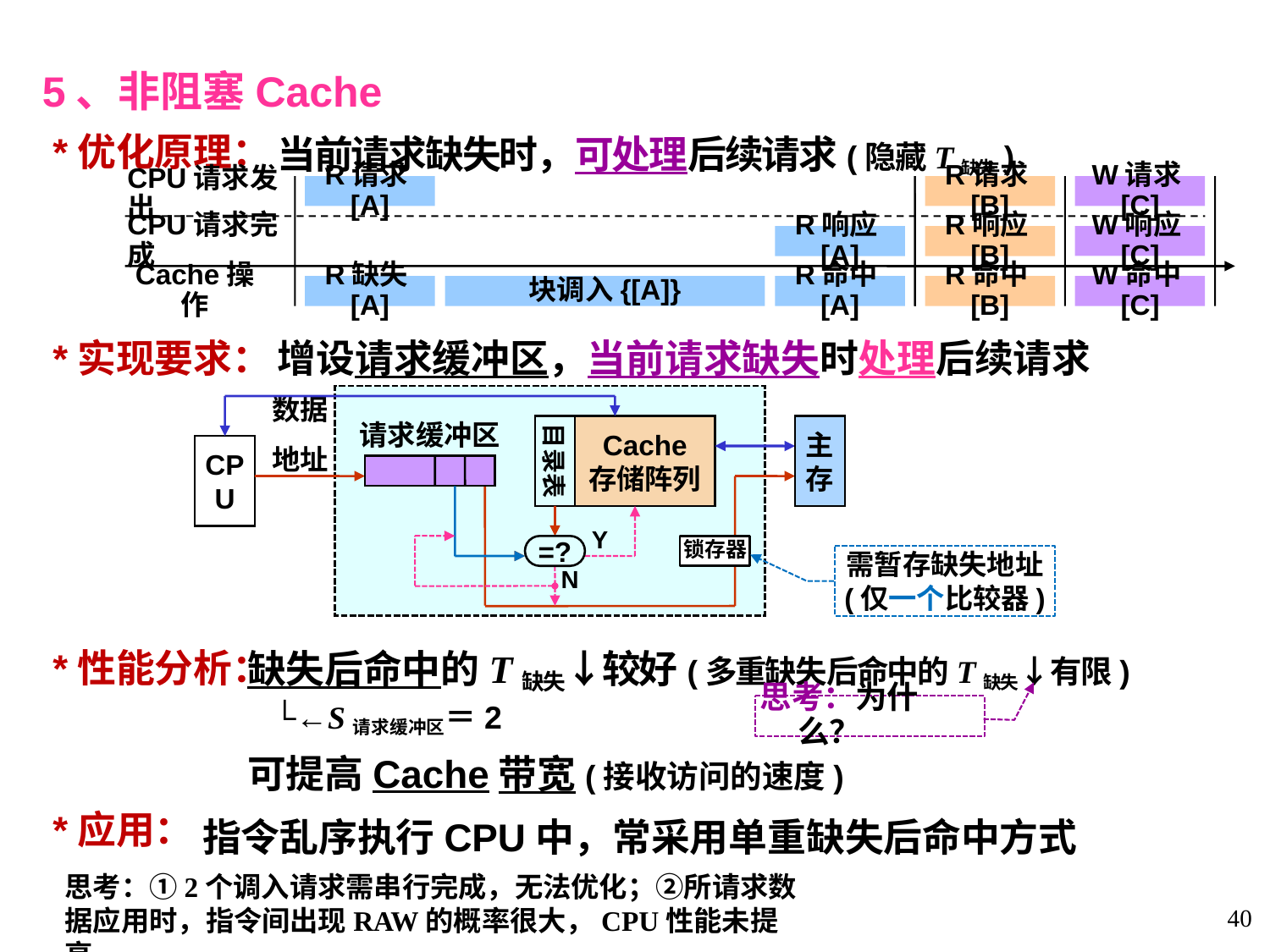

5、非阻塞Cache
 *优化原理：

 *实现要求：

 *性能分析：

 *应用：
当前请求缺失时，可处理后续请求(隐藏T缺失)
R请求[A]

CPU请求发出

CPU请求完成
R响应[A]

Cache操作
R缺失[A]
块调入{[A]}
R命中[A]

R请求[B]

W请求[C]

W响应[C]
R响应[B]
R命中[B]
W命中[C]
增设请求缓冲区，当前请求缺失时处理后续请求

数据

主
存
目录表
Cache
存储阵列
CPU

地址

Y
=?

N

请求缓冲区

锁存器

需暂存缺失地址
(仅一个比较器)
    缺失后命中的T缺失↓较好(多重缺失后命中的T缺失↓有限)
        └←S请求缓冲区＝2
    可提高Cache带宽(接收访问的速度)
指令乱序执行CPU中，常采用单重缺失后命中方式
思考：为什么？
思考：①2个调入请求需串行完成，无法优化；②所请求数据应用时，指令间出现RAW的概率很大，CPU性能未提高
.
40